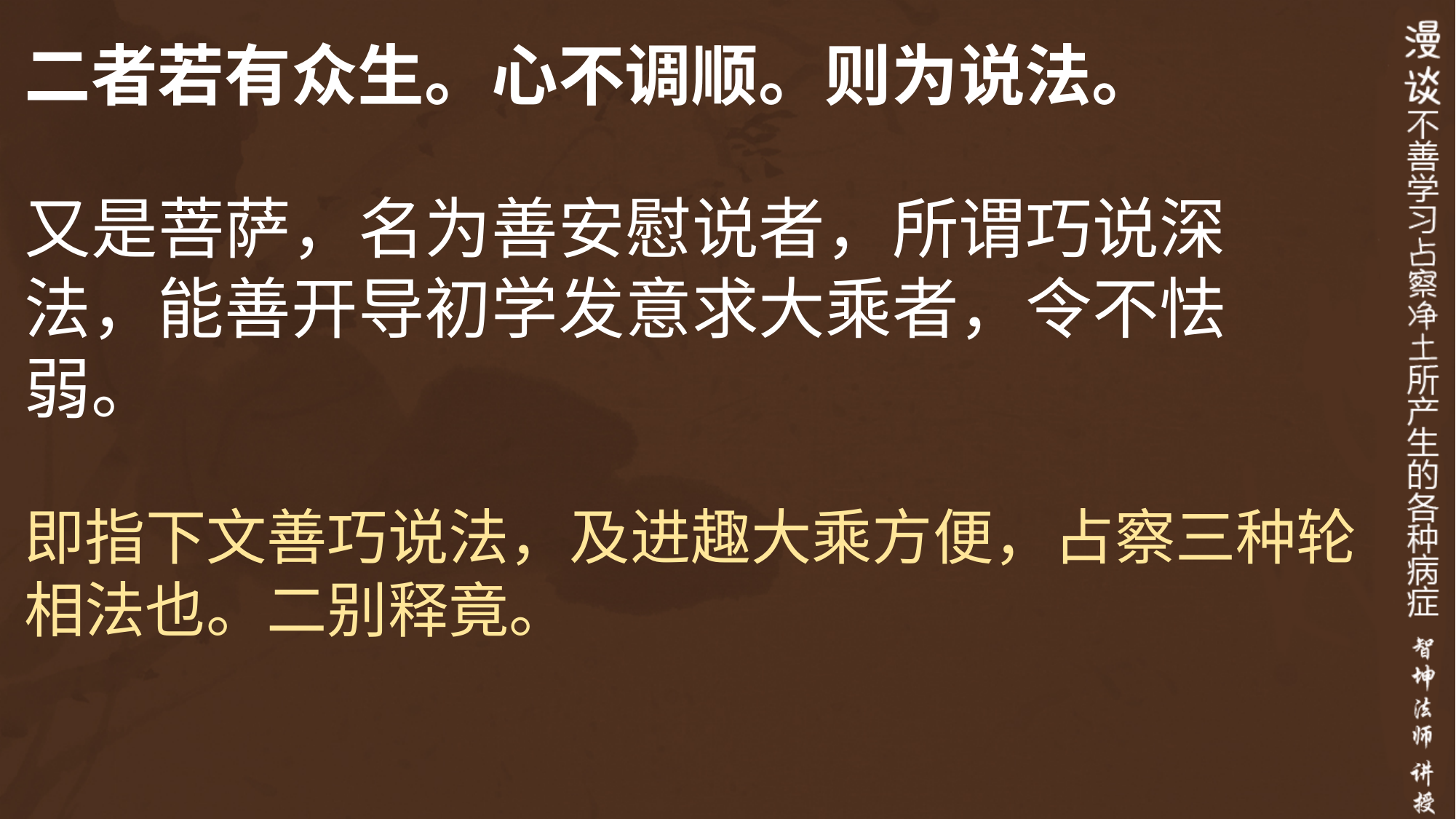

二者若有众生。心不调顺。则为说法。

又是菩萨，名为善安慰说者，所谓巧说深法，能善开导初学发意求大乘者，令不怯弱。

即指下文善巧说法，及进趣大乘方便，占察三种轮相法也。二别释竟。